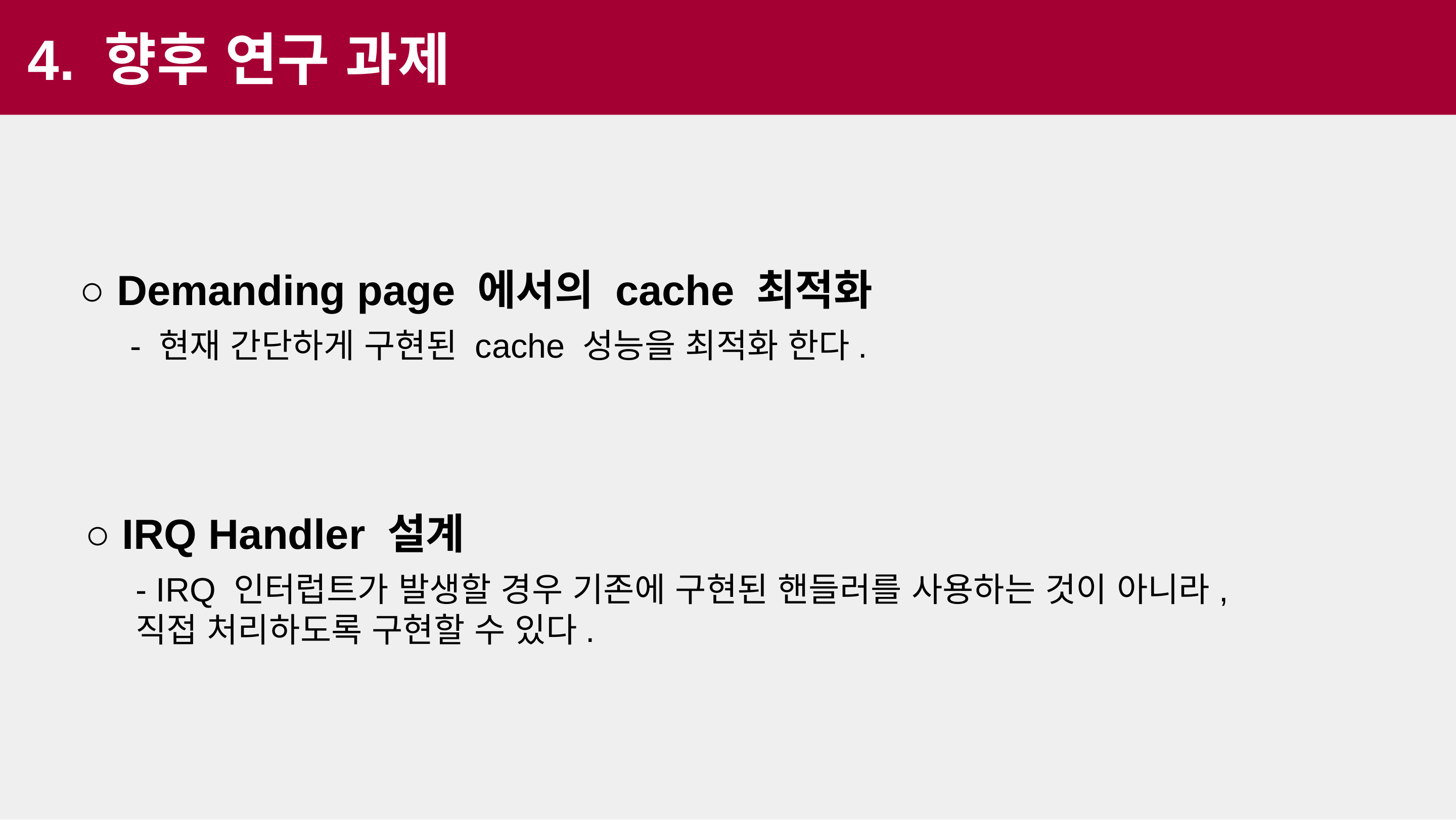

4. 향후 연구 과제
○ Demanding page 에서의 cache 최적화
- 현재 간단하게 구현된 cache 성능을 최적화 한다.
○ IRQ Handler 설계
- IRQ 인터럽트가 발생할 경우 기존에 구현된 핸들러를 사용하는 것이 아니라, 직접 처리하도록 구현할 수 있다.